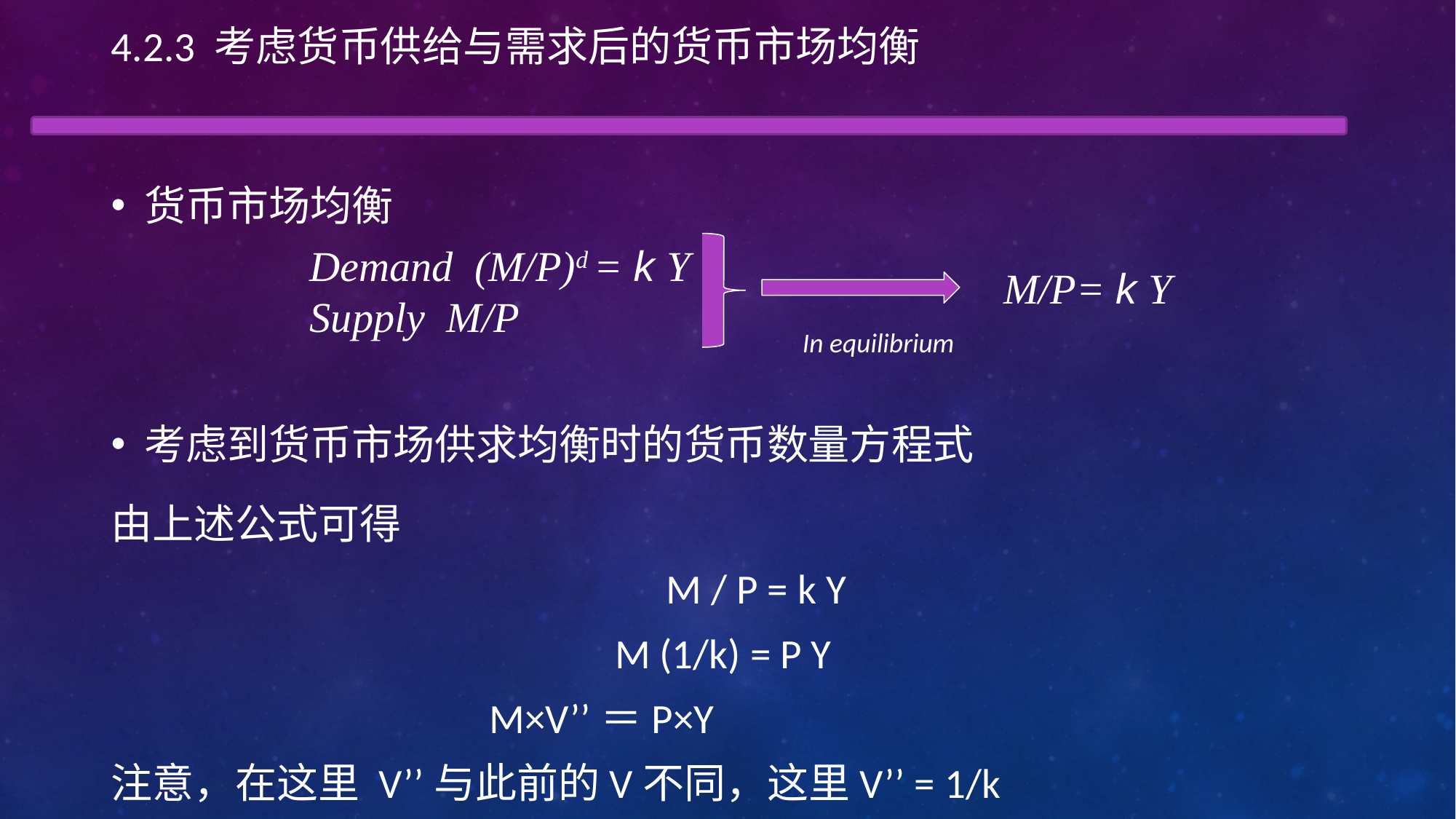

4.2.3 考虑货币供给与需求后的货币市场均衡

货币市场均衡

考虑到货币市场供求均衡时的货币数量方程式
由上述公式可得
       M / P = k Y
M (1/k) = P Y
                                        M×V’’＝P×Y
注意，在这里 V’’与此前的V不同，这里V’’ = 1/k

Demand  (M/P)d = k Y
Supply  M/P

M/P= k Y

In equilibrium